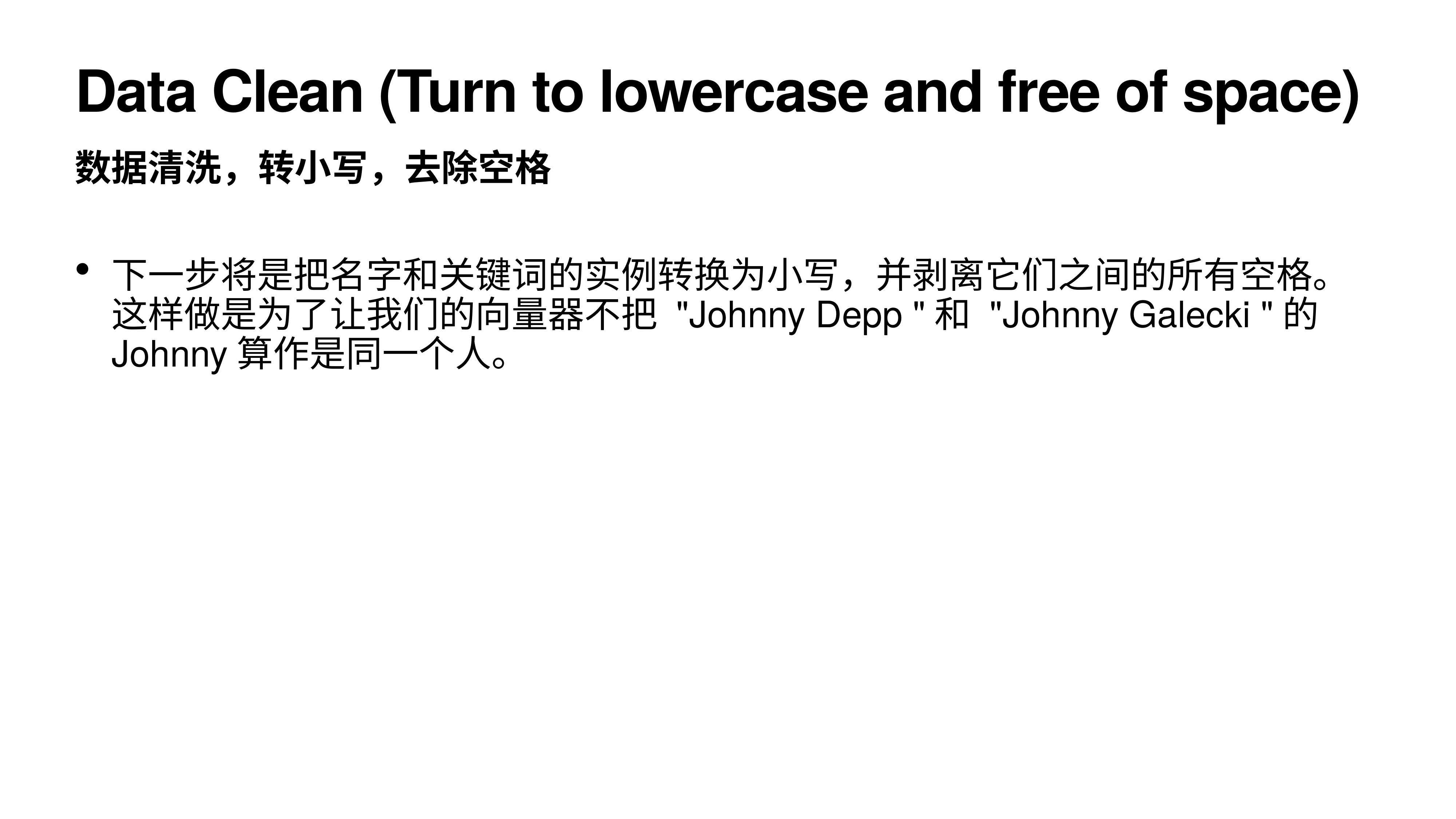

# Data Clean (Turn to lowercase and free of space)
数据清洗，转小写，去除空格
下一步将是把名字和关键词的实例转换为小写，并剥离它们之间的所有空格。这样做是为了让我们的向量器不把 "Johnny Depp "和 "Johnny Galecki "的Johnny算作是同一个人。